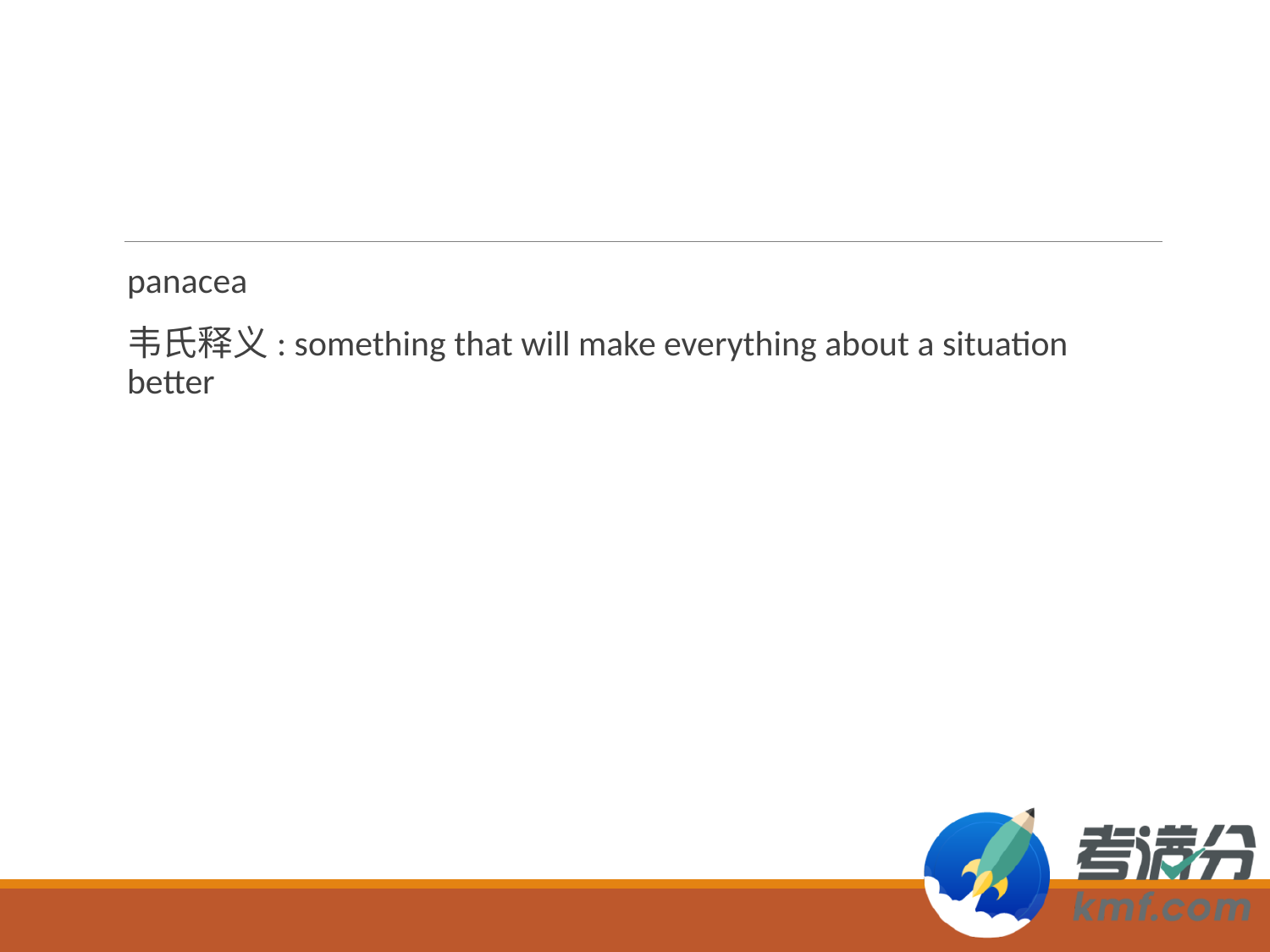

#
panacea
韦氏释义: something that will make everything about a situation better